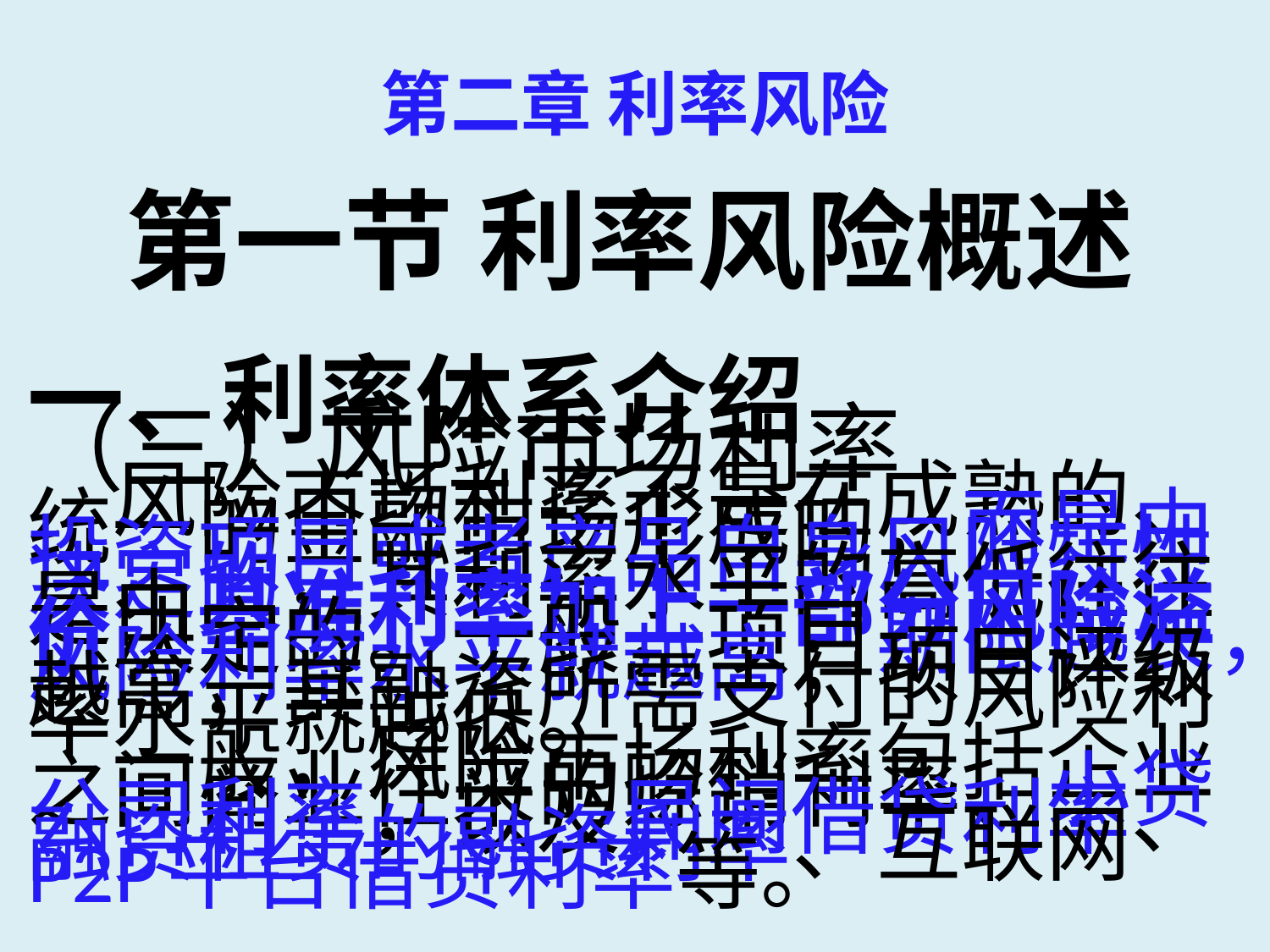

# 第二章 利率风险
第一节 利率风险概述

一、利率体系介绍
（三）风险市场利率
    风险市场利率不是在成熟的、统一的金融市场形成的，而是由投资项目或者产品自身风险特性决定的，其利率水平的高低往往是由基准利率加上一部分风险溢价决定的。一般，项目期限越长，风险利率水平就越高；项目评级越高，其融资所需支付的风险利率水平就越低。
    一般，风险市场利率包括企业之间商业往来的赊销利率、小贷公司利率，以及民间借贷利率、融资租赁的融资利率、互联网P2P平台借贷利率等。